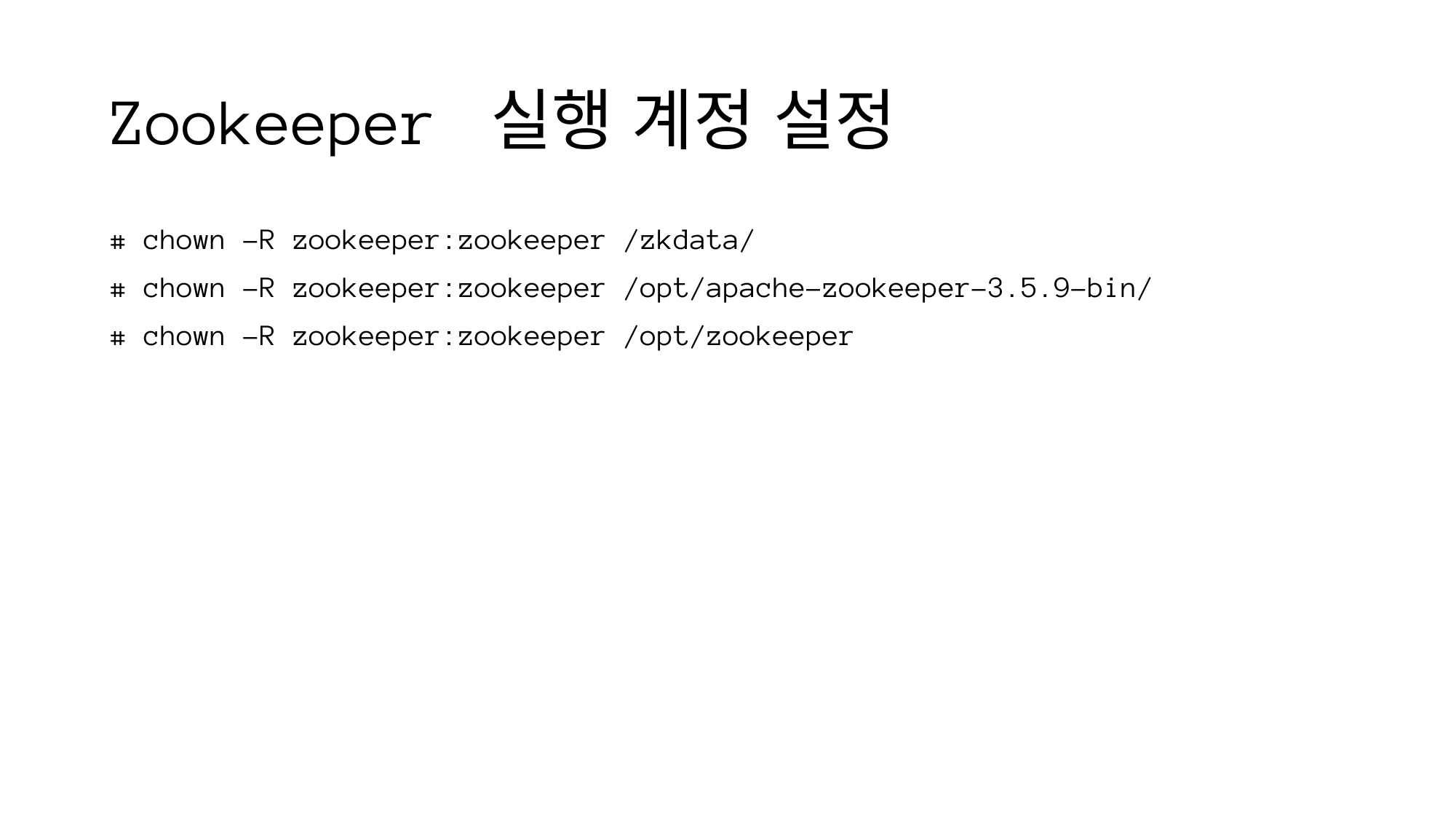

# Zookeeper 실행 계정 설정
# chown -R zookeeper:zookeeper /zkdata/
# chown -R zookeeper:zookeeper /opt/apache-zookeeper-3.5.9-bin/
# chown -R zookeeper:zookeeper /opt/zookeeper